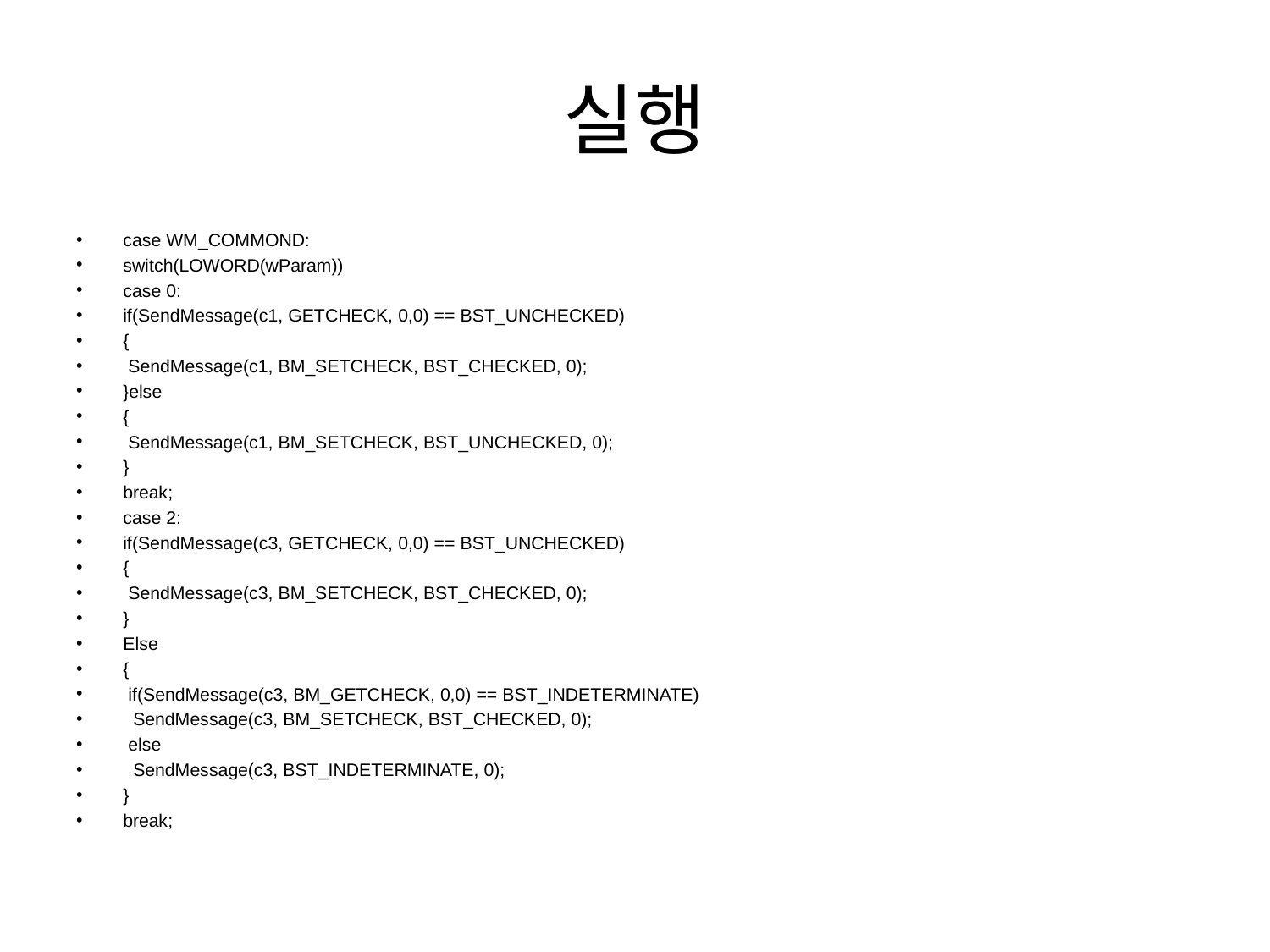

# 실행
case WM_COMMOND:
switch(LOWORD(wParam))
case 0:
if(SendMessage(c1, GETCHECK, 0,0) == BST_UNCHECKED)
{
 SendMessage(c1, BM_SETCHECK, BST_CHECKED, 0);
}else
{
 SendMessage(c1, BM_SETCHECK, BST_UNCHECKED, 0);
}
break;
case 2:
if(SendMessage(c3, GETCHECK, 0,0) == BST_UNCHECKED)
{
 SendMessage(c3, BM_SETCHECK, BST_CHECKED, 0);
}
Else
{
 if(SendMessage(c3, BM_GETCHECK, 0,0) == BST_INDETERMINATE)
  SendMessage(c3, BM_SETCHECK, BST_CHECKED, 0);
 else
  SendMessage(c3, BST_INDETERMINATE, 0);
}
break;